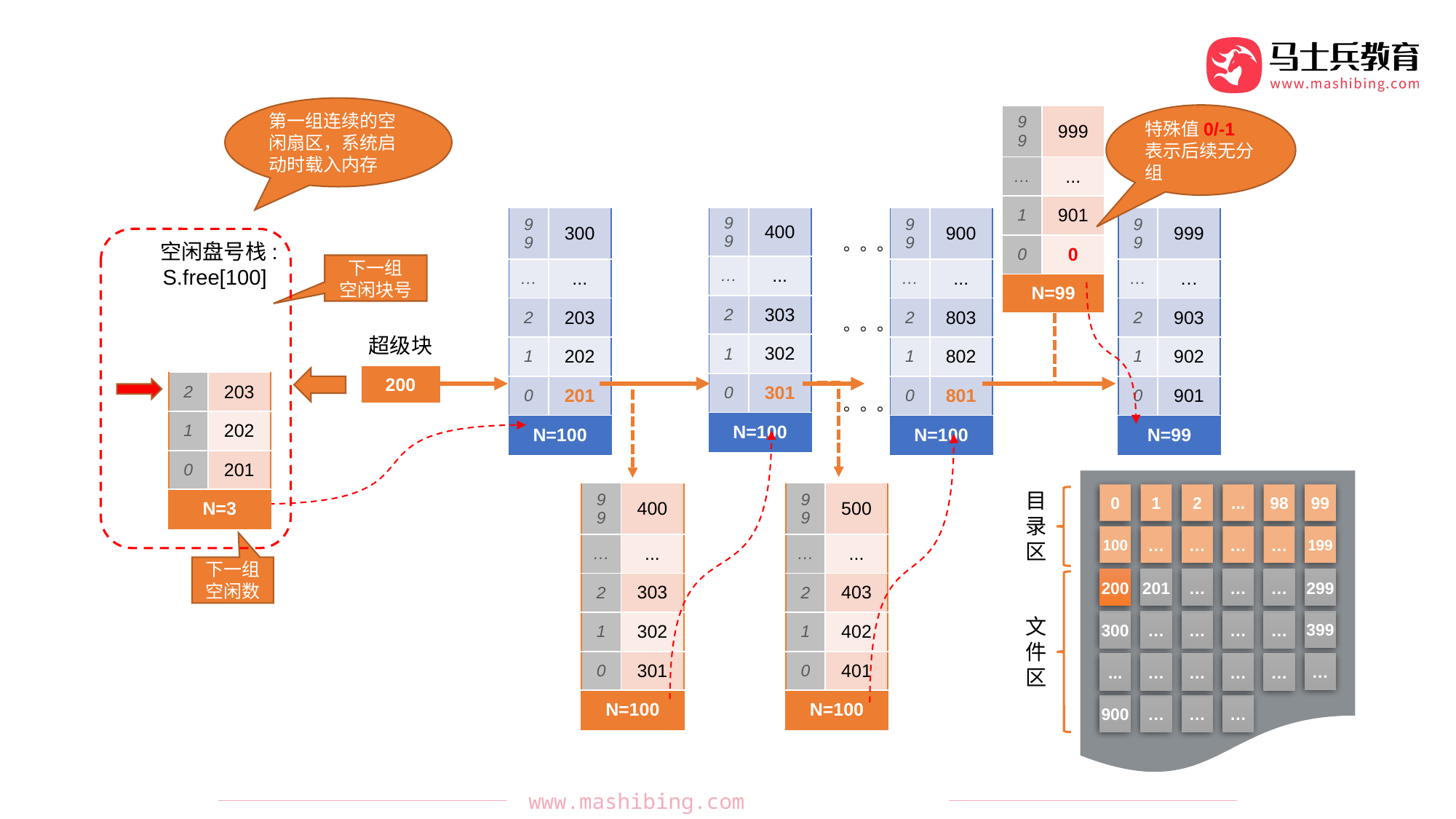

第一组连续的空闲扇区，系统启动时载入内存
特殊值0/-1表示后续无分组
| 99 | 999 |
| --- | --- |
| … | ... |
| 1 | 901 |
| 0 | 0 |
| N=99 |  |
| 99 | 300 |
| --- | --- |
| … | ... |
| 2 | 203 |
| 1 | 202 |
| 0 | 201 |
| N=100 |  |
| 99 | 400 |
| --- | --- |
| … | ... |
| 2 | 303 |
| 1 | 302 |
| 0 | 301 |
| N=100 |  |
| 99 | 900 |
| --- | --- |
| … | ... |
| 2 | 803 |
| 1 | 802 |
| 0 | 801 |
| N=100 |  |
| 99 | 999 |
| --- | --- |
| … | … |
| 2 | 903 |
| 1 | 902 |
| 0 | 901 |
| N=99 |  |

空闲盘号栈:
S.free[100]

。。。

。。。

。。。
下一组
空闲块号
超级块

| 200 |
| --- |
| 2 | 203 |
| --- | --- |
| 1 | 202 |
| 0 | 201 |
| N=3 |  |

0
1
2
...
98
99
100
…
…
…
…
199
200
201
…
…
…
299
399
300
…
…
…
…
…
...
…
…
…
…
900
…
…
…
目录区

文件区
| 99 | 400 |
| --- | --- |
| … | ... |
| 2 | 303 |
| 1 | 302 |
| 0 | 301 |
| N=100 |  |
| 99 | 500 |
| --- | --- |
| … | ... |
| 2 | 403 |
| 1 | 402 |
| 0 | 401 |
| N=100 |  |
下一组
空闲数